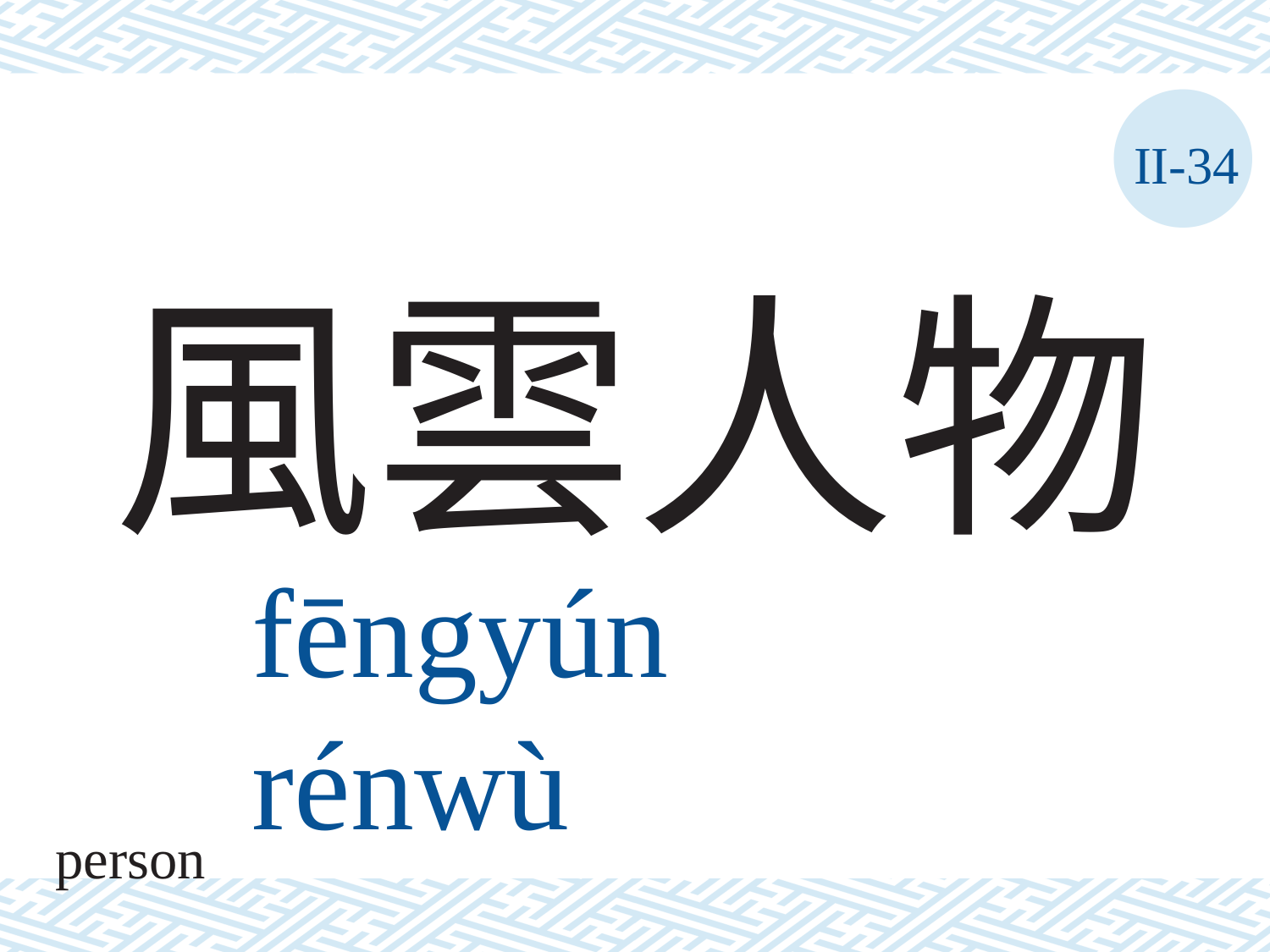

II-34
風雲人物
fēngyún	rénwù
mover and shaker, popular and inﬂuential
person